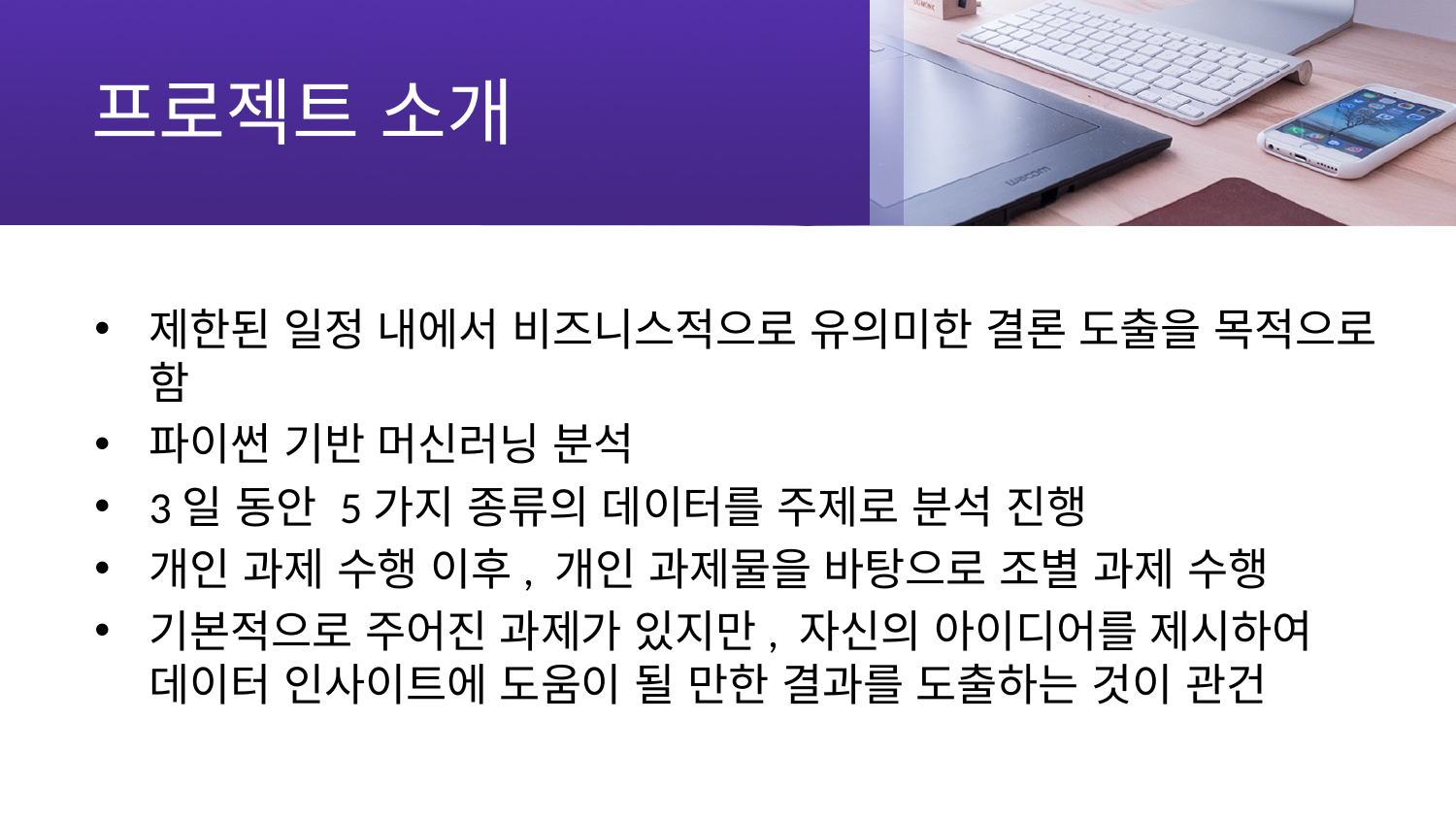

# 프로젝트 소개
제한된 일정 내에서 비즈니스적으로 유의미한 결론 도출을 목적으로 함
파이썬 기반 머신러닝 분석
3일 동안 5가지 종류의 데이터를 주제로 분석 진행
개인 과제 수행 이후, 개인 과제물을 바탕으로 조별 과제 수행
기본적으로 주어진 과제가 있지만, 자신의 아이디어를 제시하여 데이터 인사이트에 도움이 될 만한 결과를 도출하는 것이 관건